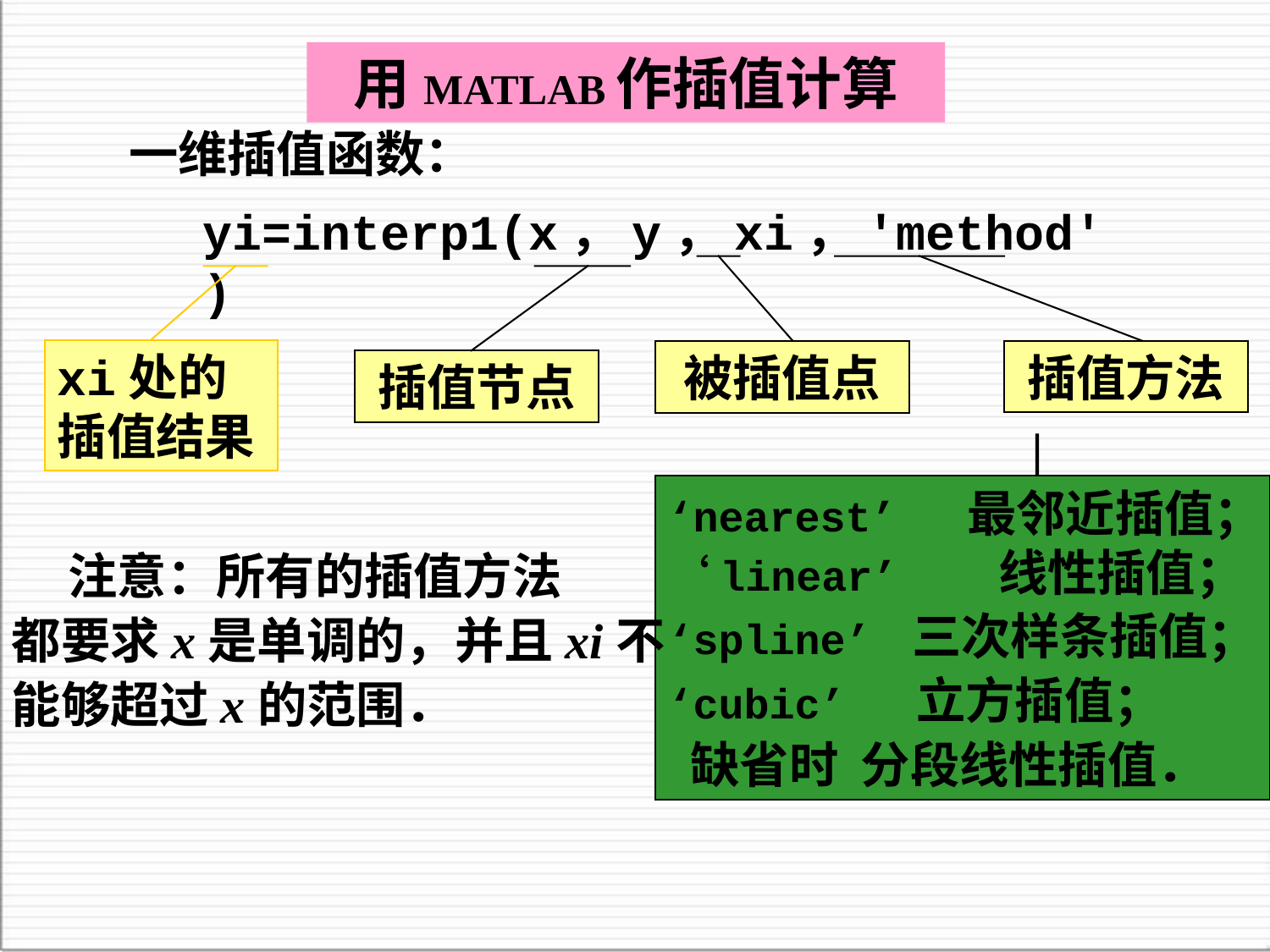

用MATLAB作插值计算

一维插值函数：
yi=interp1(x，y，xi，'method')

被插值点

插值方法

xi处的插值结果

插值节点

‘nearest’  最邻近插值；‘linear’   线性插值；
‘spline’ 三次样条插值；
‘cubic’  立方插值；
 缺省时  分段线性插值．
    注意：所有的插值方法
都要求x是单调的，并且xi不
能够超过x的范围．